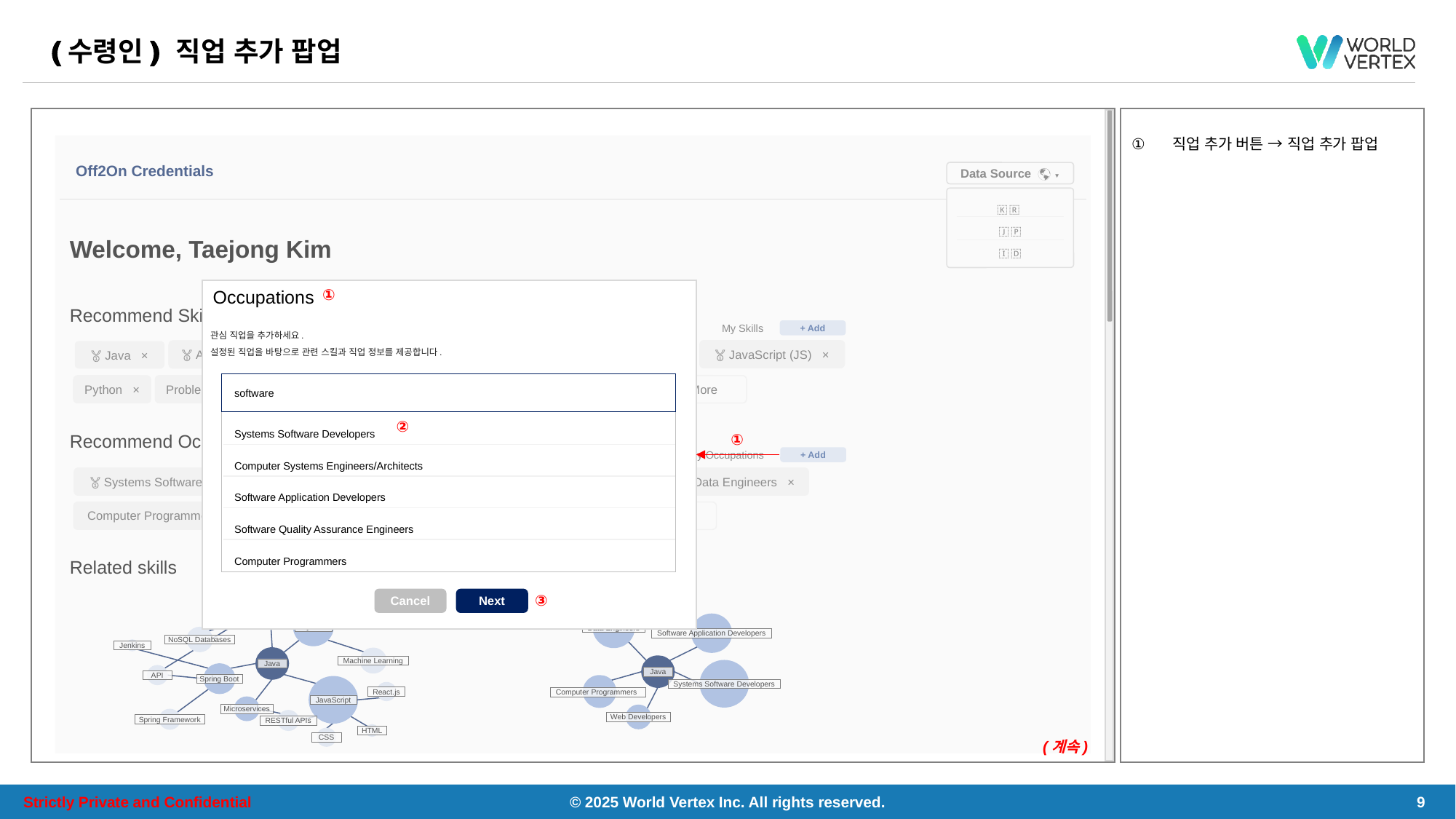

# (수령인) 직업 추가 팝업

직업 추가 버튼 → 직업 추가 팝업

Off2On Credentials
Data Source  🌎 ▼
🇰🇷
🇯🇵
🇮🇩
Welcome, Taejong Kim
Recommend Skills

+ Add
🥇  My Skills
🥇 JavaScript (JS)   ×
🥇 Application Programming Interface (API)   ×
🥇 Databases   ×
🥇 Debugging   ×
🥇 Java   ×
SQL   ×
+ More
Python   ×
Problem Solving   ×
Software Development   ×
RESTful APIs   ×
Recommend Occupations

+ Add
🥇 My Occupations
🥇 Systems Software Developers   ×
Web Developers   ×
Software Application Developers   ×
Data Engineers   ×
Computer Programmers   ×
Cloud Implementation Engineers   ×
Data Scientists   ×
+ More
Related skills

SQL

SW Development

Python

NoSQL Databases

Jenkins

Java

Machine Learning

Spring Boot

API

JavaScript

React.js

Microservices

Spring Framework

RESTful APIs

HTML

CSS
Related Occupations

Data Engineers

Software Application Developers

Java

Systems Software Developers

Computer Programmers

Web Developers
①
Occupations
관심 직업을 추가하세요.
설정된 직업을 바탕으로 관련 스킬과 직업 정보를 제공합니다.
Systems Software Developers
Computer Systems Engineers/Architects
Software Application Developers
Software Quality Assurance Engineers
Computer Programmers
software
②
③
Cancel
Next
①
(계속)